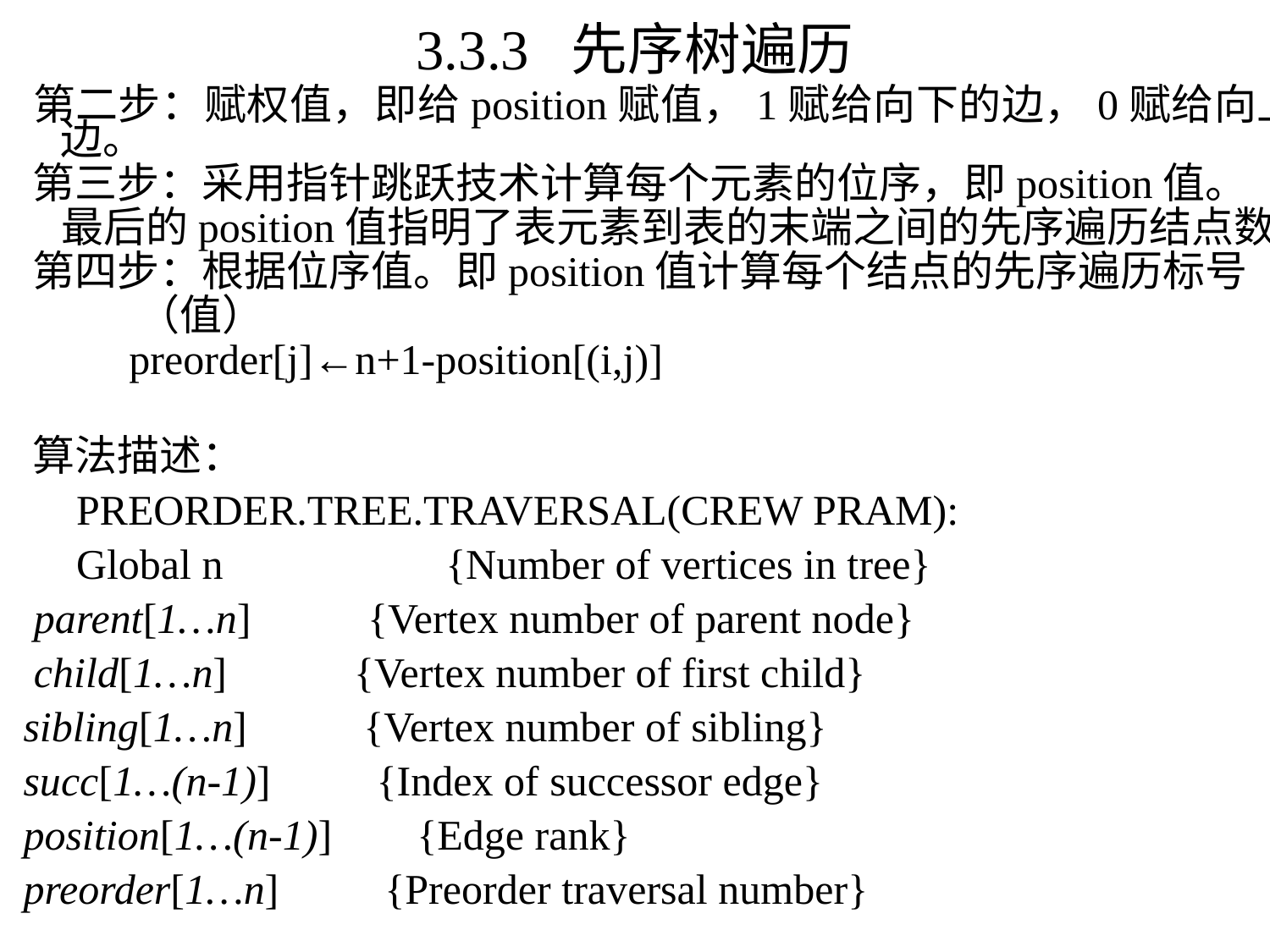

# 3.3.3  先序树遍历
 第二步：赋权值，即给position赋值，1赋给向下的边，0赋给向上的边。
 第三步：采用指针跳跃技术计算每个元素的位序，即position值。
    最后的position值指明了表元素到表的末端之间的先序遍历结点数。
 第四步：根据位序值。即position值计算每个结点的先序遍历标号
            （值）
           preorder[j]←n+1-position[(i,j)]

 算法描述：
      PREORDER.TREE.TRAVERSAL(CREW PRAM):
      Global n                     {Number of vertices in tree}
  parent[1…n]           {Vertex number of parent node}
  child[1…n]            {Vertex number of first child}
 sibling[1…n]           {Vertex number of sibling}
 succ[1…(n-1)]          {Index of successor edge}
 position[1…(n-1)]        {Edge rank}
 preorder[1…n]          {Preorder traversal number}